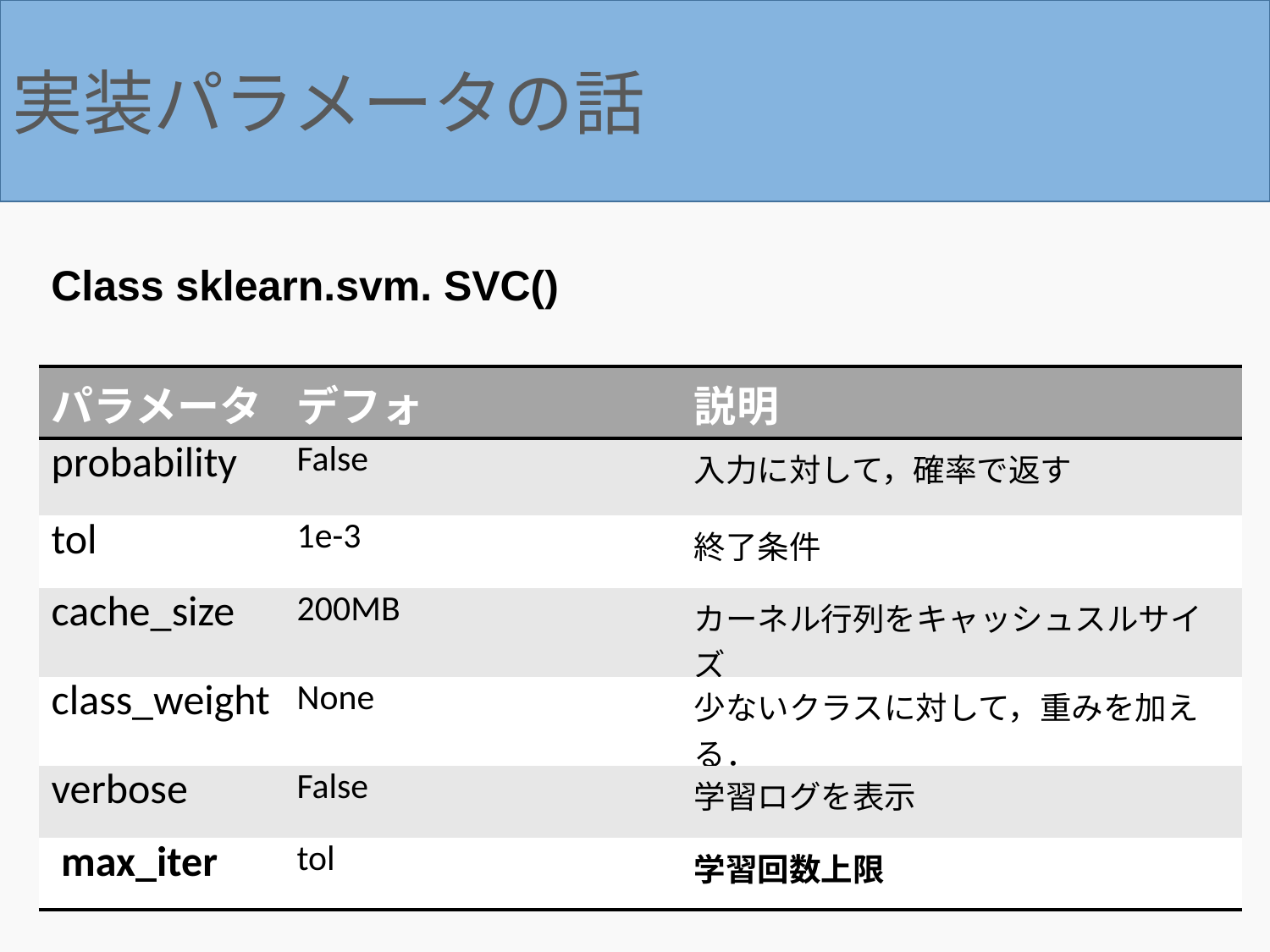

実装パラメータの話
Class sklearn.svm. SVC()
| パラメータ | デフォ | 説明 |
| --- | --- | --- |
| probability | False | 入力に対して，確率で返す |
| tol | 1e-3 | 終了条件 |
| cache\_size | 200MB | カーネル行列をキャッシュスルサイズ |
| class\_weight | None | 少ないクラスに対して，重みを加える． |
| verbose | False | 学習ログを表示 |
| max\_iter | tol | 学習回数上限 |